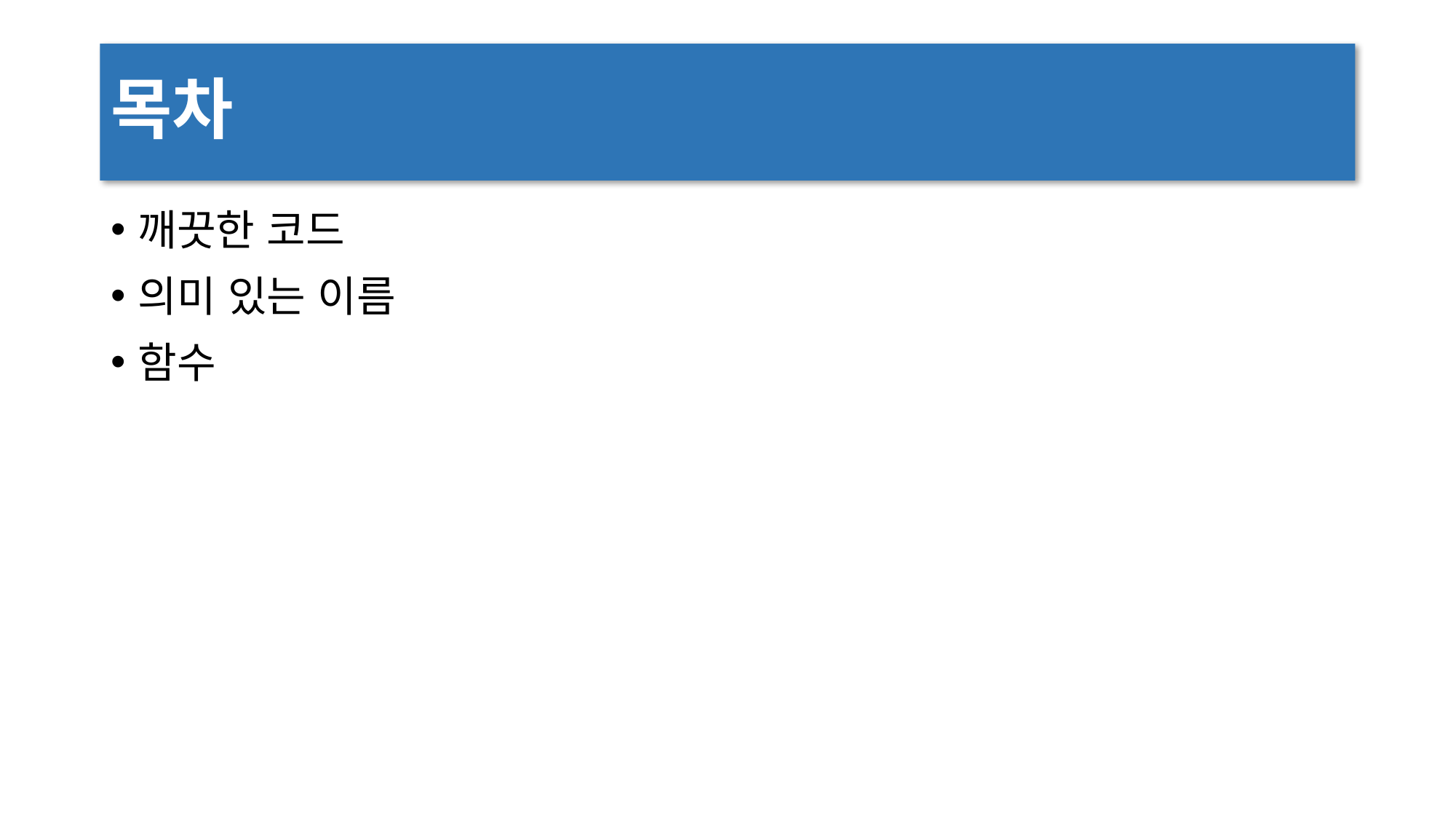

# 목차
깨끗한 코드
의미 있는 이름
함수